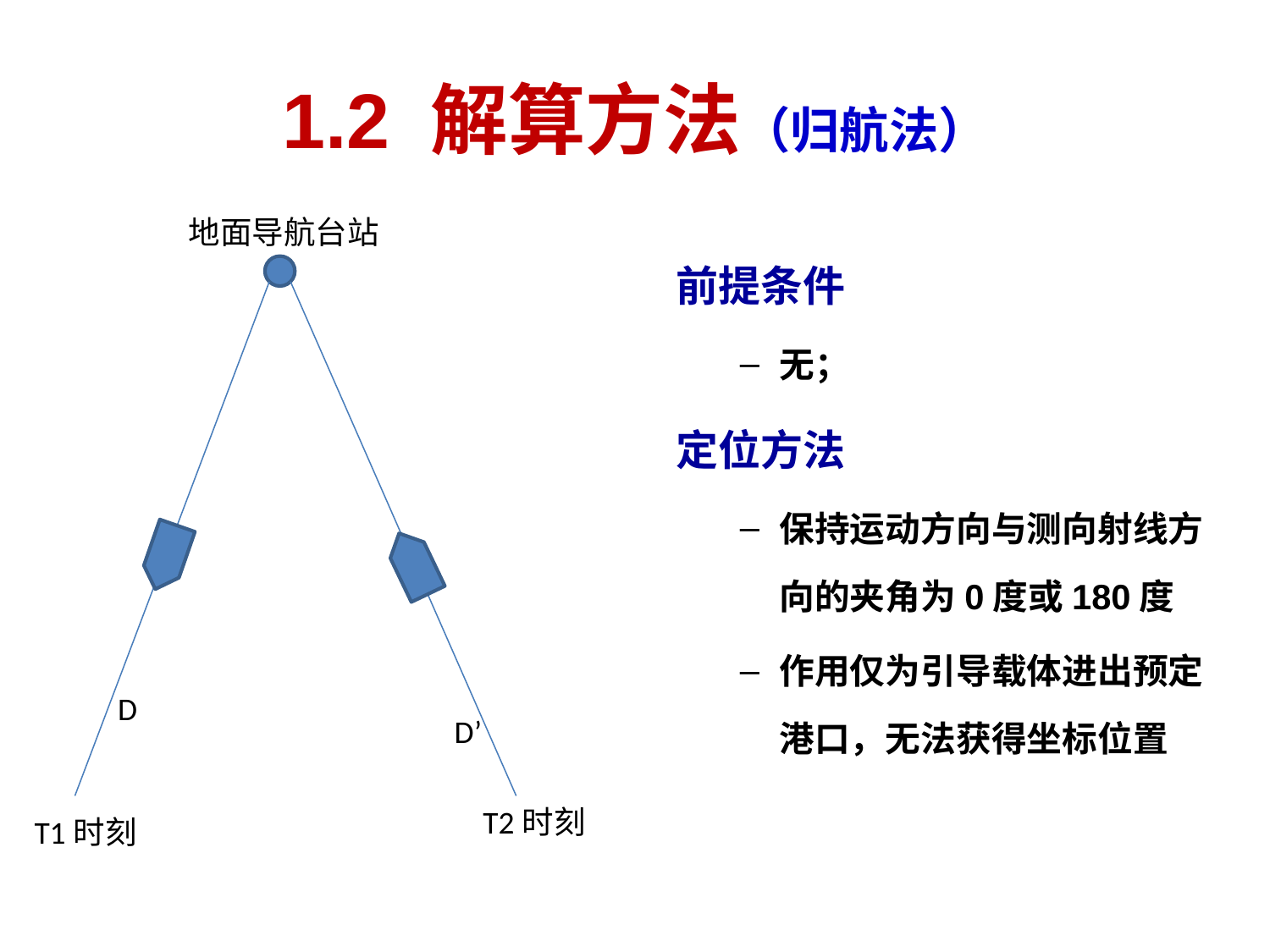

# 1.2 解算方法（归航法）
地面导航台站
前提条件
无；
定位方法
保持运动方向与测向射线方向的夹角为0度或180度
作用仅为引导载体进出预定港口，无法获得坐标位置

D
D’
T2时刻
T1时刻